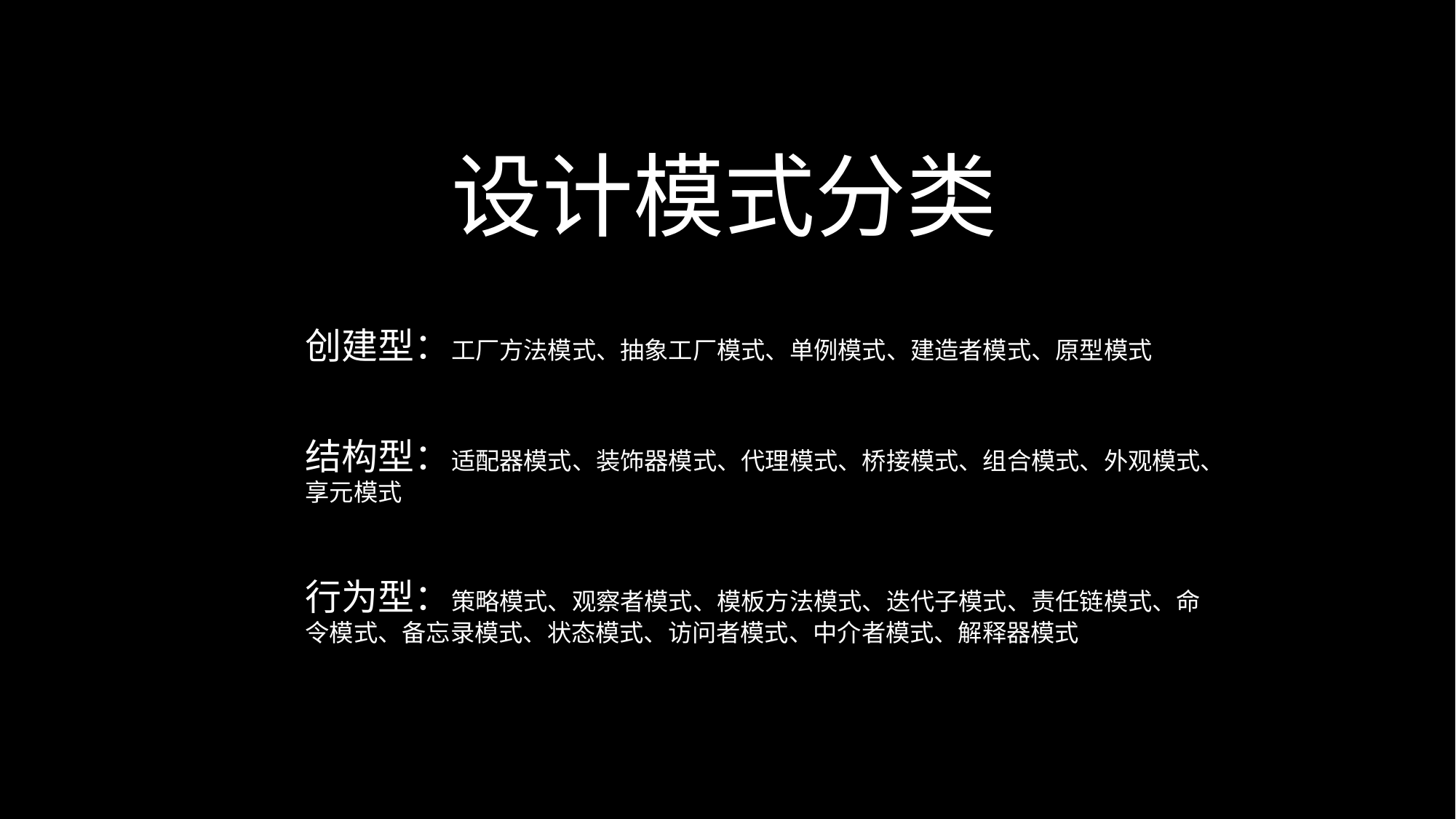

设计模式分类
创建型：工厂方法模式、抽象工厂模式、单例模式、建造者模式、原型模式
结构型：适配器模式、装饰器模式、代理模式、桥接模式、组合模式、外观模式、享元模式
行为型：策略模式、观察者模式、模板方法模式、迭代子模式、责任链模式、命令模式、备忘录模式、状态模式、访问者模式、中介者模式、解释器模式